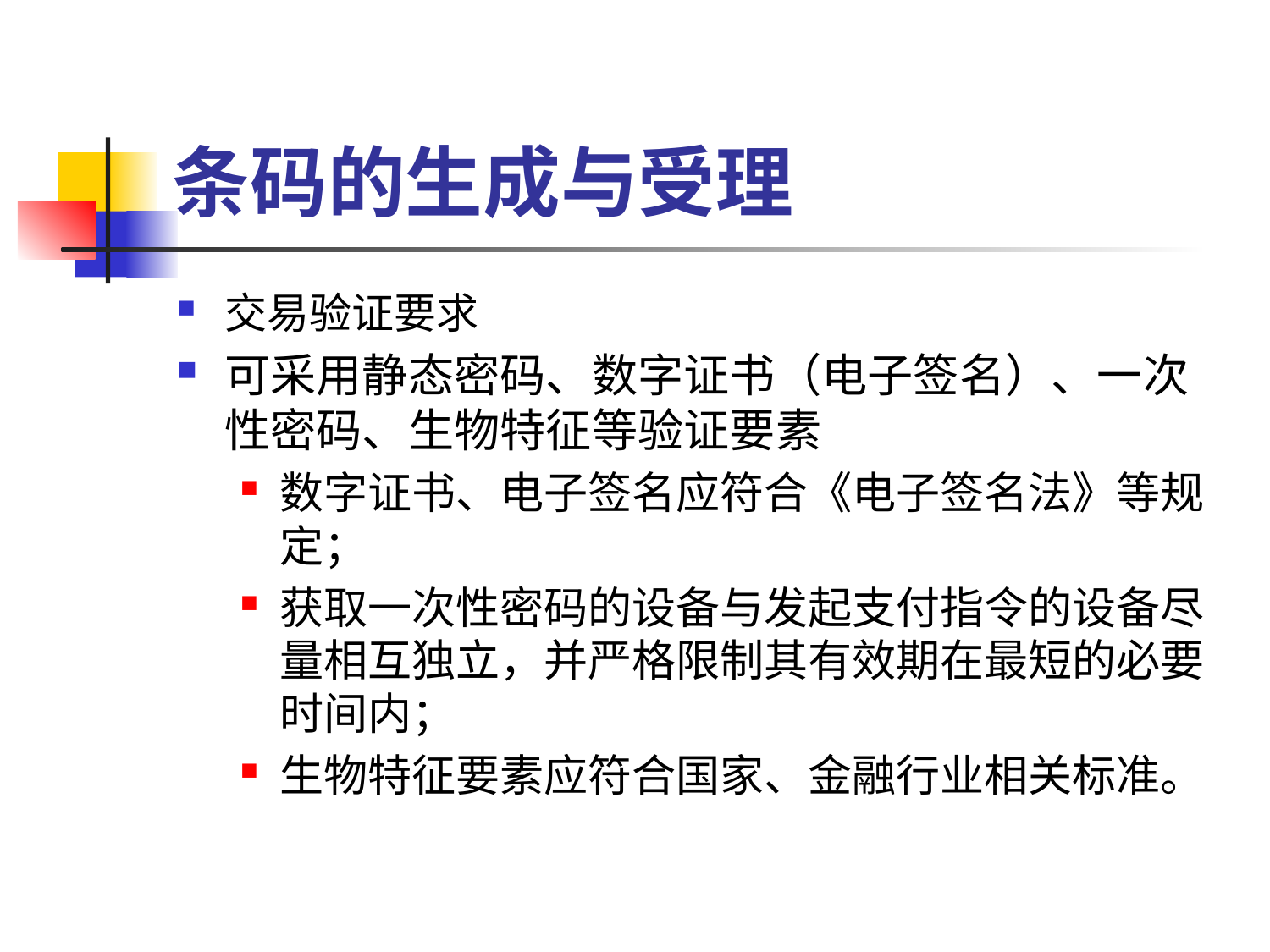

# 条码的生成与受理
交易验证要求
可采用静态密码、数字证书（电子签名）、一次性密码、生物特征等验证要素
数字证书、电子签名应符合《电子签名法》等规定；
获取一次性密码的设备与发起支付指令的设备尽量相互独立，并严格限制其有效期在最短的必要时间内；
生物特征要素应符合国家、金融行业相关标准。